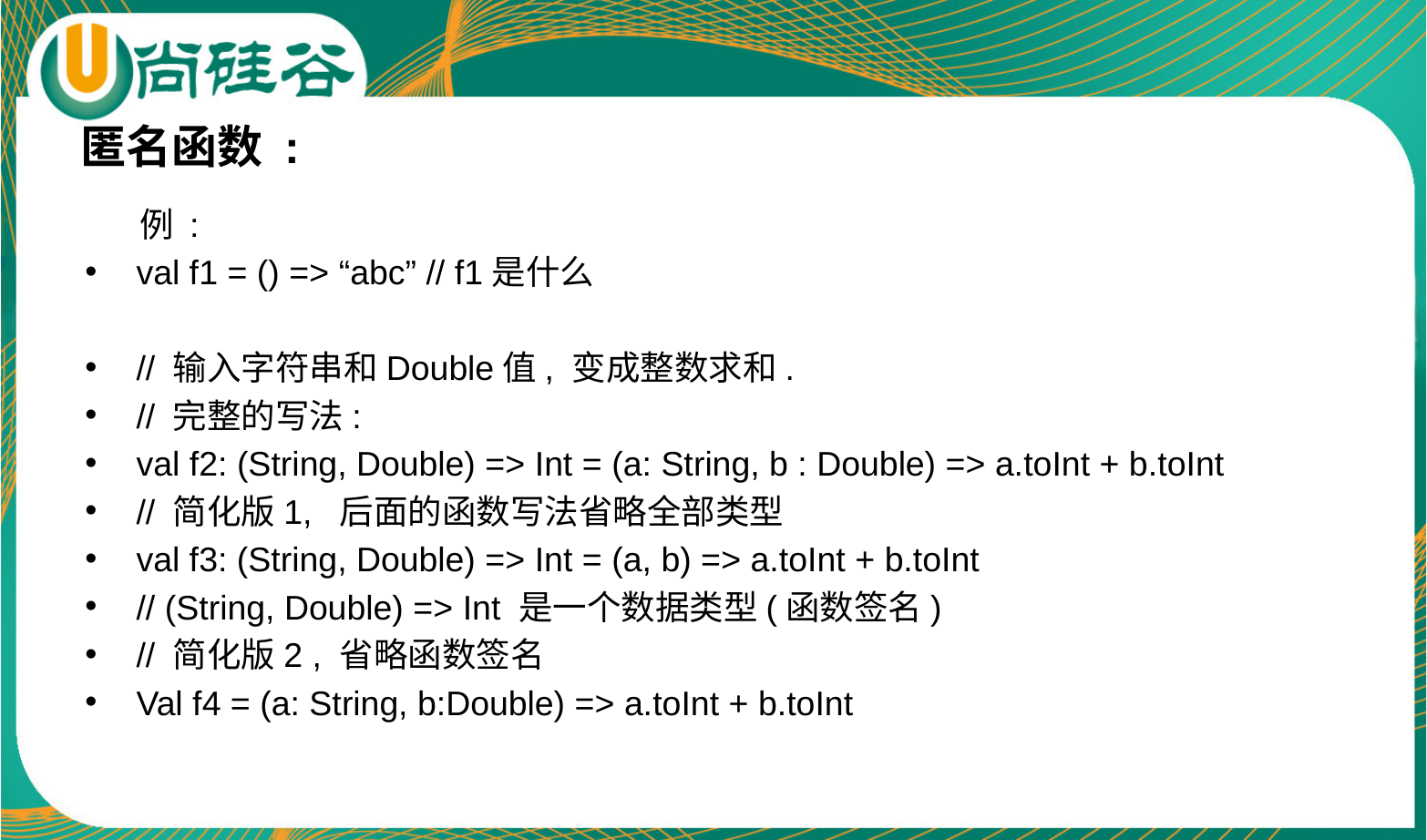

# 匿名函数 :
      例 :
val f1 = () => “abc” // f1是什么

// 输入字符串和Double值, 变成整数求和.
// 完整的写法:
val f2: (String, Double) => Int = (a: String, b : Double) => a.toInt + b.toInt
// 简化版1,  后面的函数写法省略全部类型
val f3: (String, Double) => Int = (a, b) => a.toInt + b.toInt
// (String, Double) => Int 是一个数据类型(函数签名)
// 简化版2 , 省略函数签名
Val f4 = (a: String, b:Double) => a.toInt + b.toInt